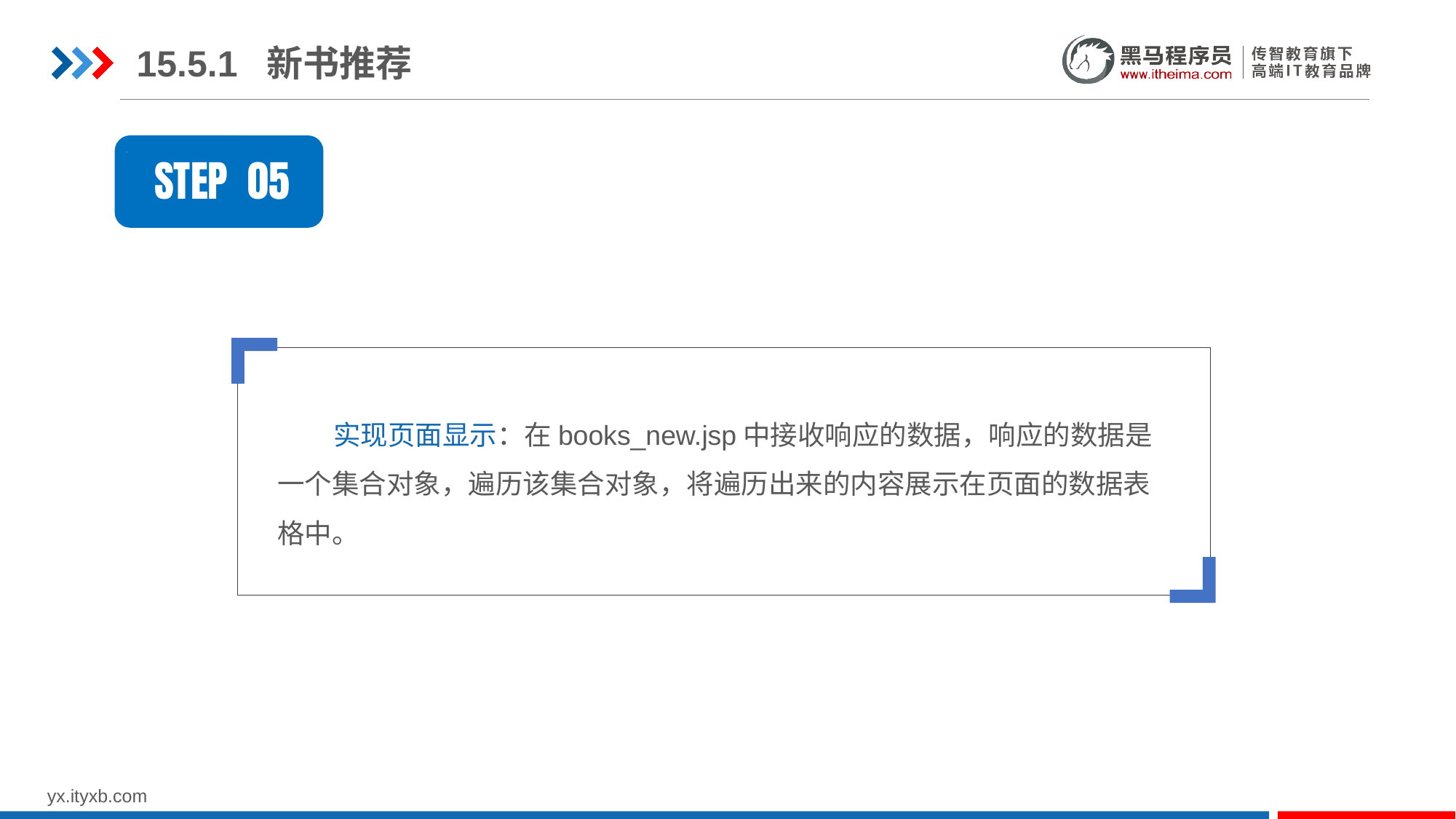

15.5.1  新书推荐

STEP  05

        实现页面显示：在books_new.jsp中接收响应的数据，响应的数据是一个集合对象，遍历该集合对象，将遍历出来的内容展示在页面的数据表格中。